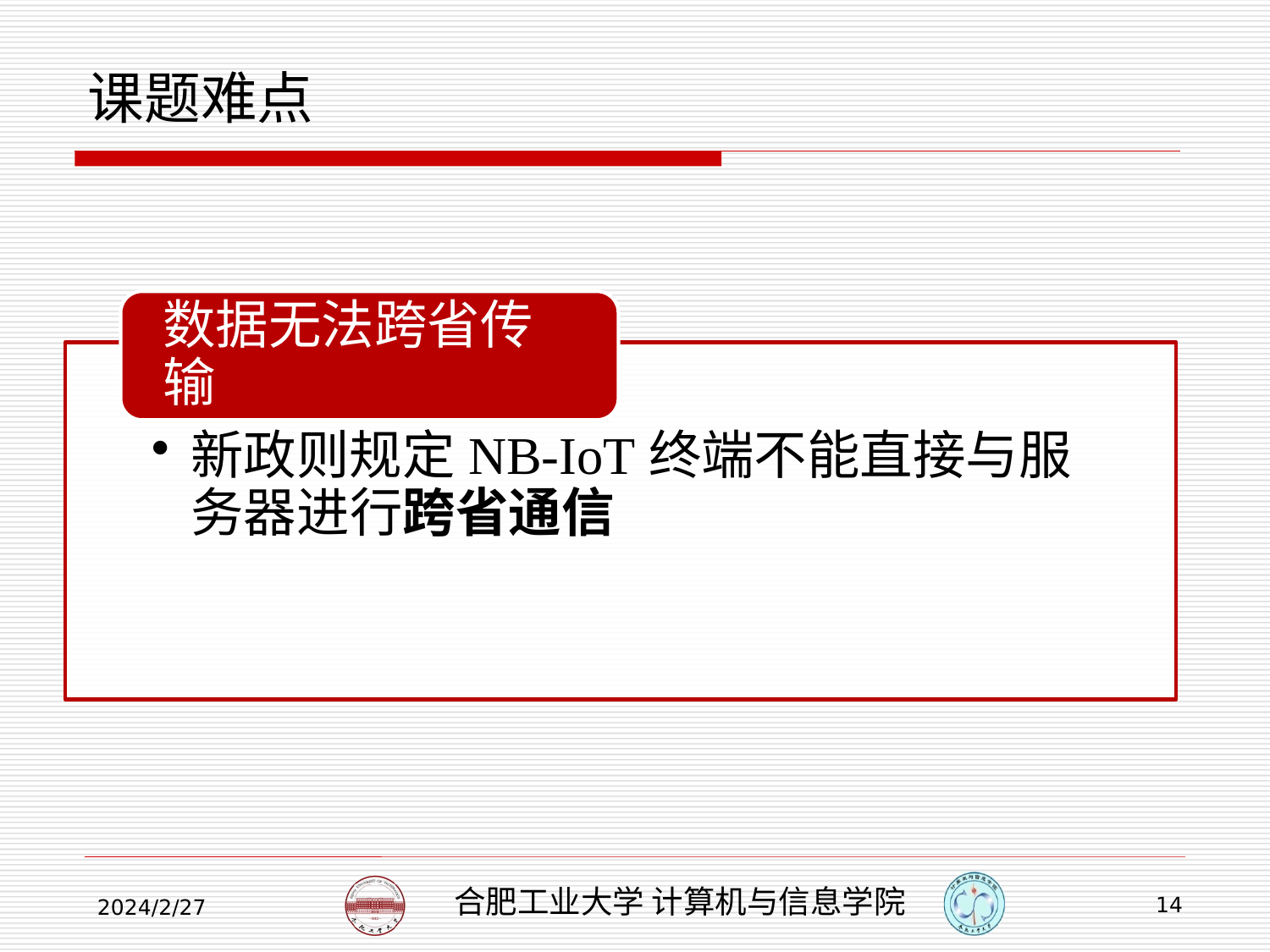

# 课题难点
新政则规定NB-IoT终端不能直接与服务器进行跨省通信
数据无法跨省传输